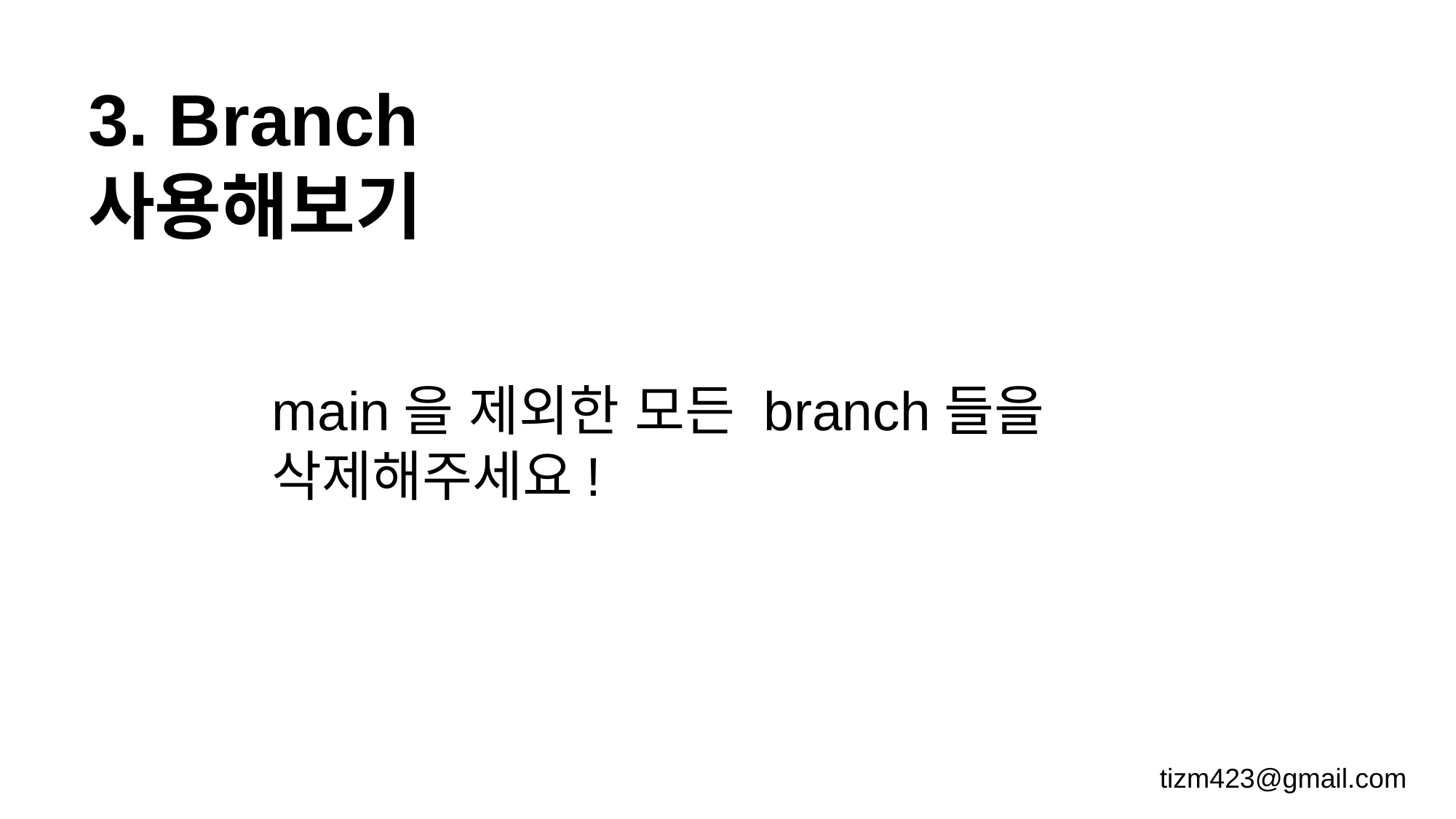

3. Branch 사용해보기
main을 제외한 모든 branch들을 삭제해주세요!
tizm423@gmail.com